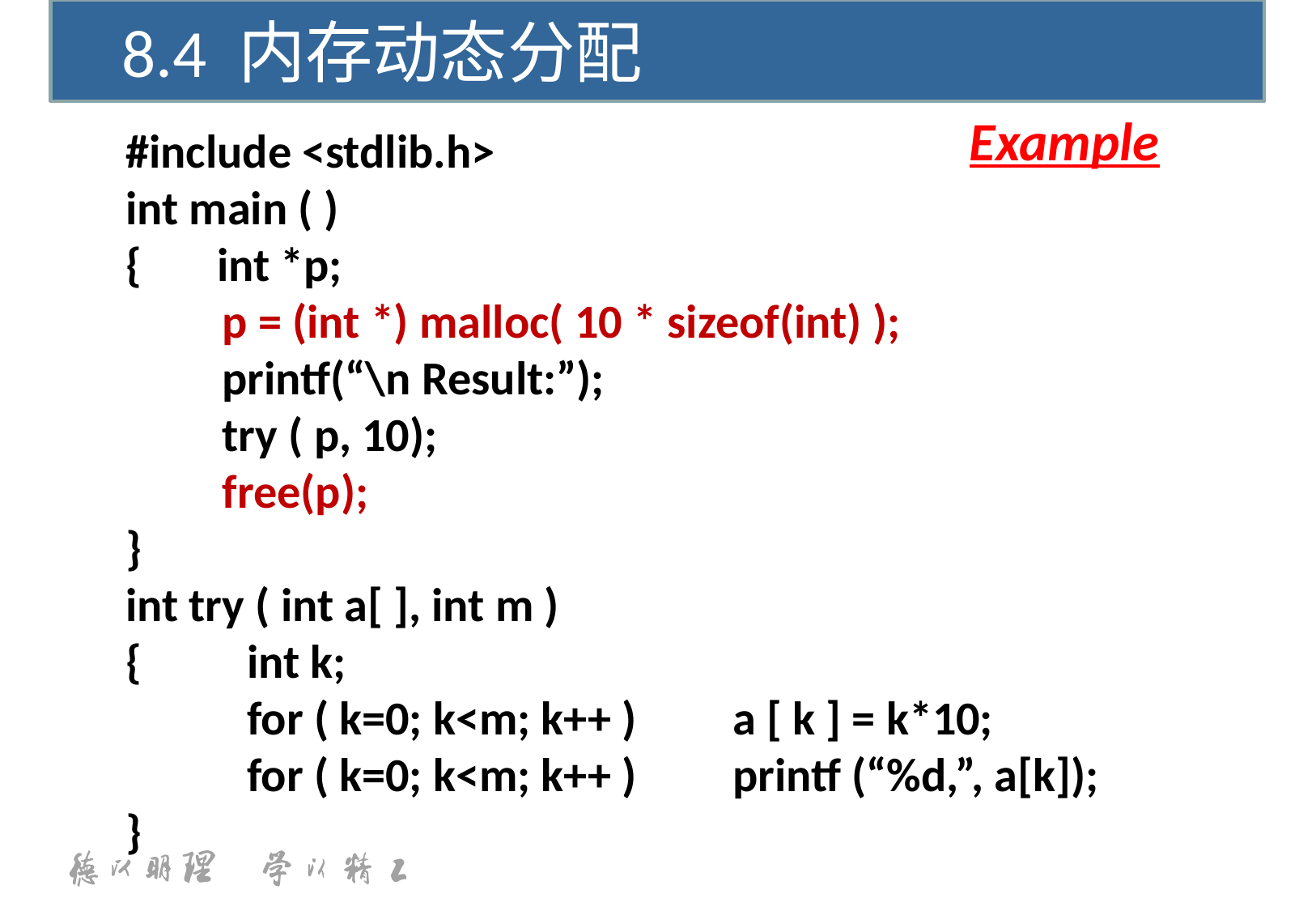

8.4 内存动态分配
Example
#include <stdlib.h>
int main ( )
{       int *p;
         p = (int *) malloc( 10 * sizeof(int) );
         printf(“\n Result:”);
         try ( p, 10);
         free(p);
}
int try ( int a[ ], int m )
{	int k;
	for ( k=0; k<m; k++ )	a [ k ] = k*10;
	for ( k=0; k<m; k++ )	printf (“%d,”, a[k]);
}
96